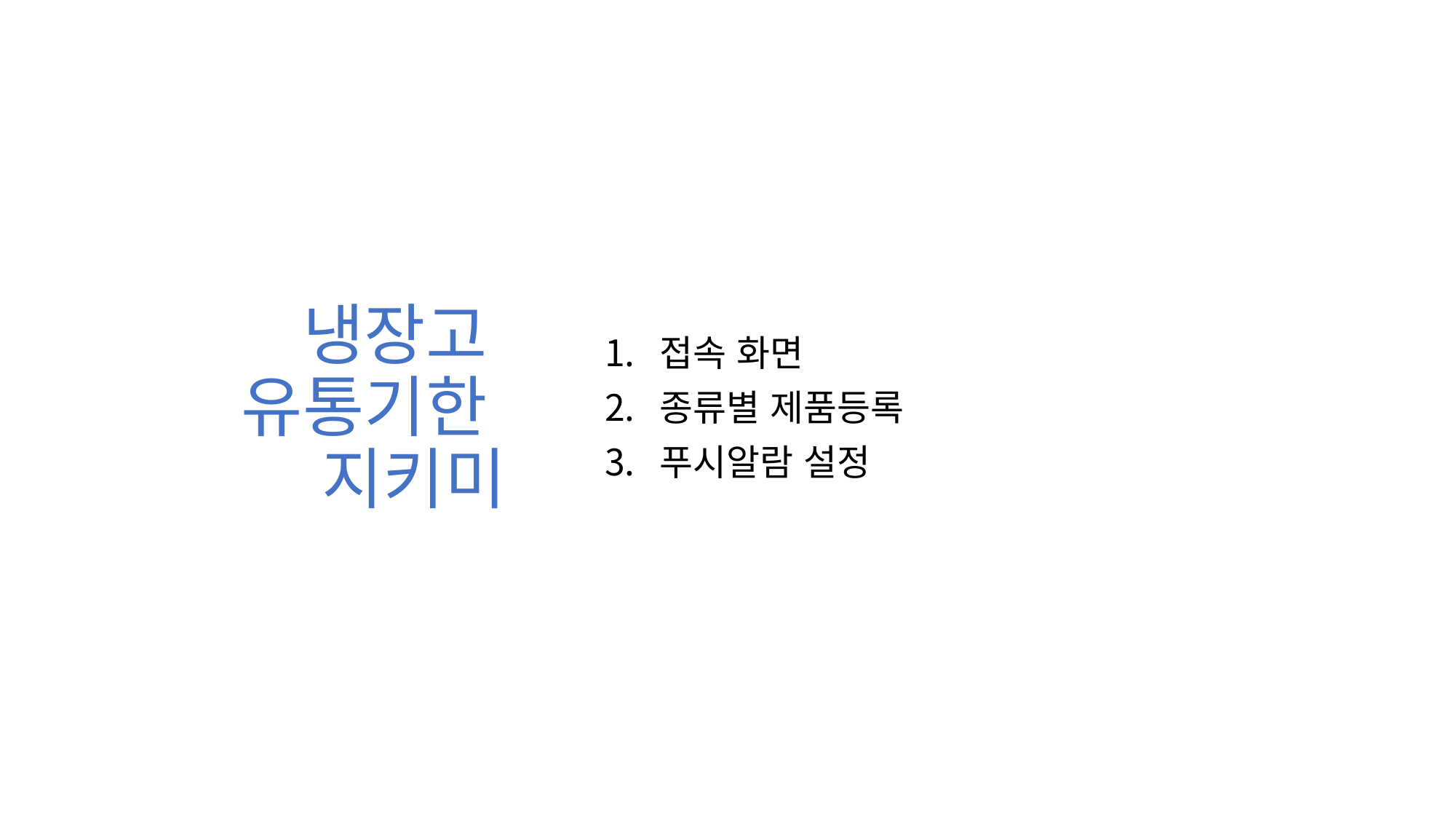

# 냉장고 유통기한 지키미
접속 화면
종류별 제품등록
푸시알람 설정